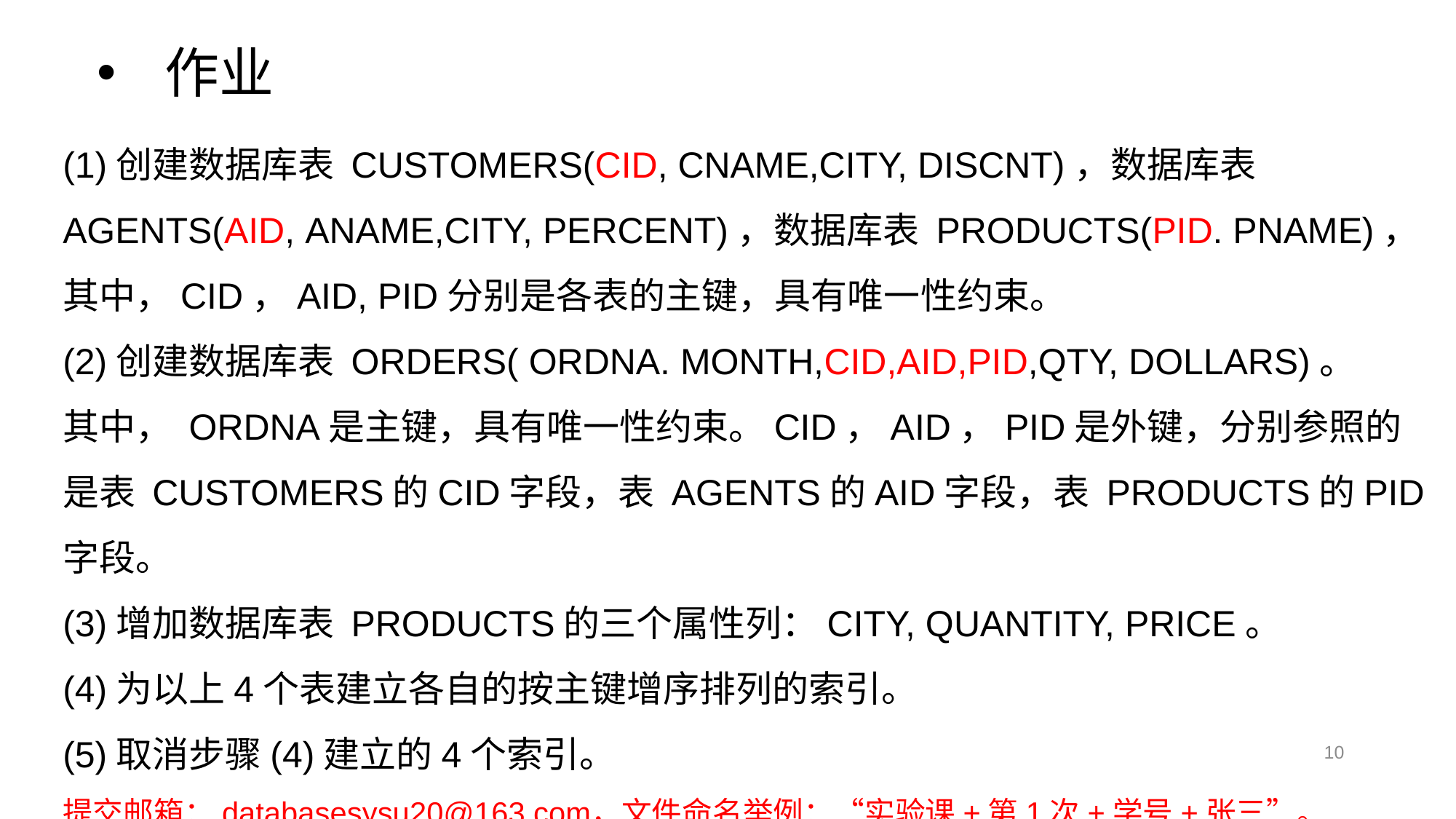

# 作业
(1)创建数据库表 CUSTOMERS(CID, CNAME,CITY, DISCNT)，数据库表AGENTS(AID, ANAME,CITY, PERCENT)，数据库表 PRODUCTS(PID. PNAME)，其中，CID，AID, PID分别是各表的主键，具有唯一性约束。
(2)创建数据库表 ORDERS( ORDNA. MONTH,CID,AID,PID,QTY, DOLLARS)。
其中， ORDNA是主键，具有唯一性约束。CID，AID，PID是外键，分别参照的是表 CUSTOMERS的CID字段，表 AGENTS的AID字段，表 PRODUCTS的PID字段。
(3)增加数据库表 PRODUCTS的三个属性列：CITY, QUANTITY, PRICE。
(4)为以上4个表建立各自的按主键增序排列的索引。
(5)取消步骤(4)建立的4个索引。
提交邮箱：databasesysu20@163.com，文件命名举例：“实验课+第1次+学号+张三”。
10